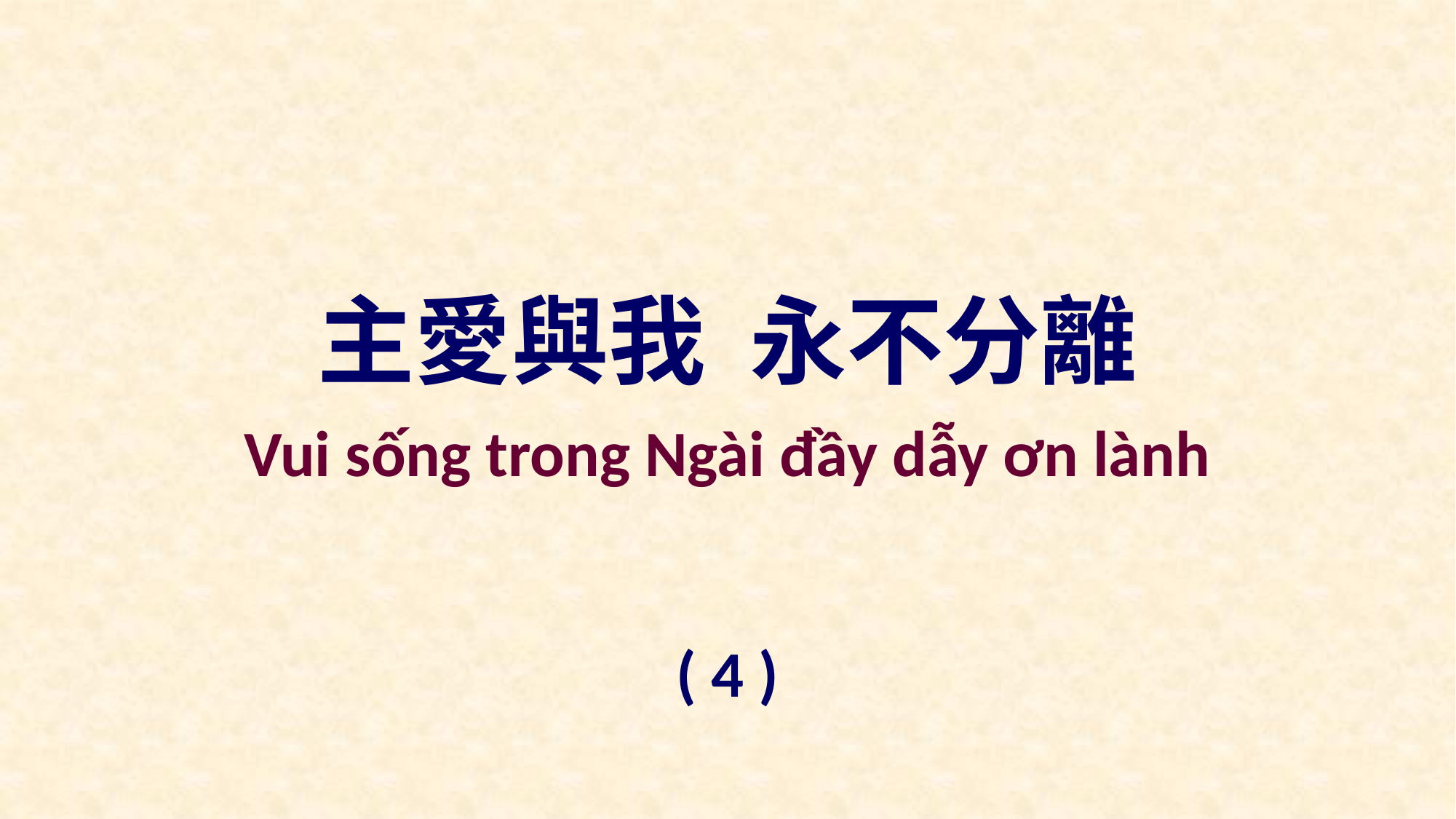

主愛與我  永不分離
Vui sống trong Ngài đầy dẫy ơn lành
( 4 )